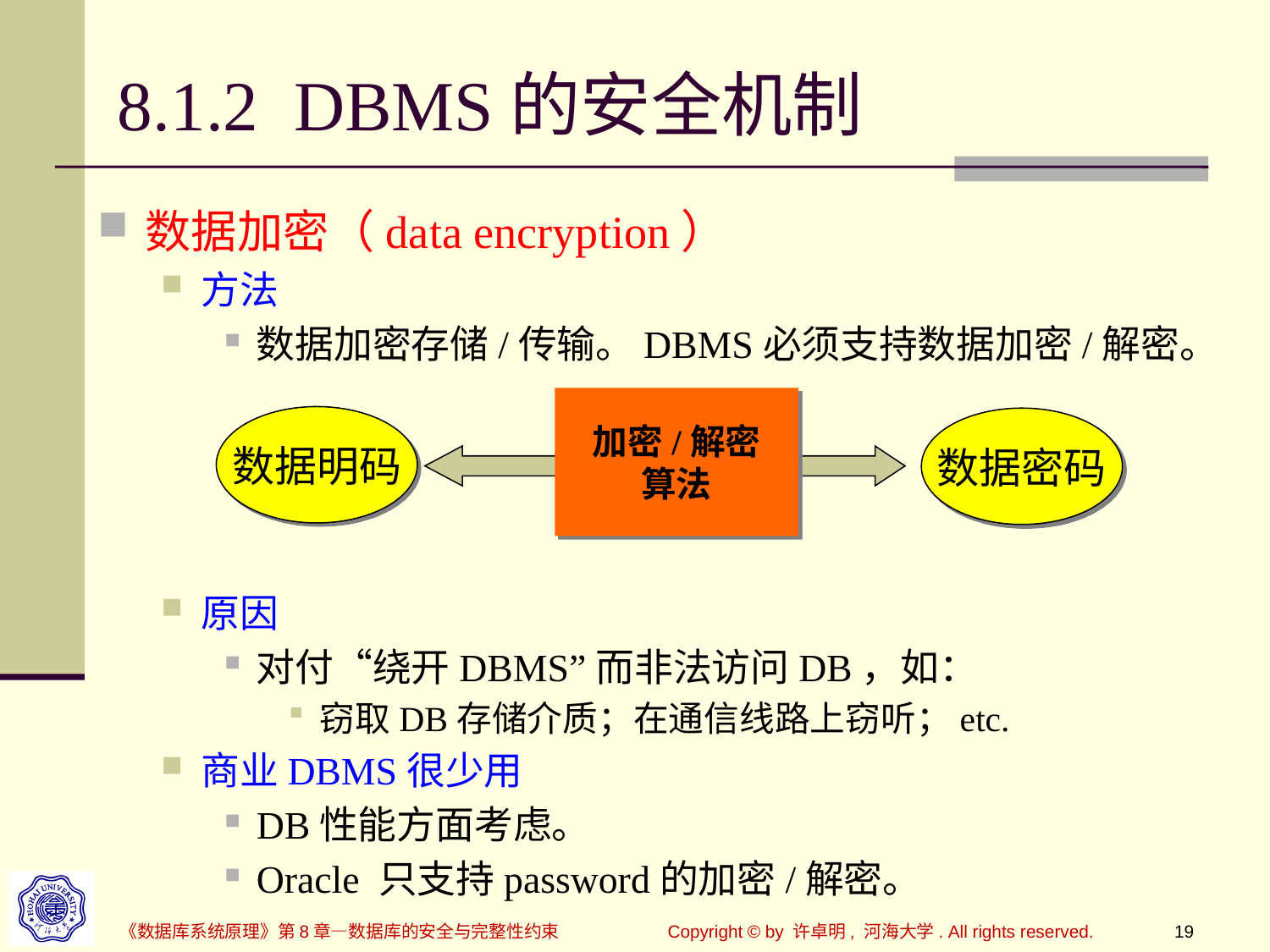

# 8.1.2  DBMS的安全机制
数据加密（data encryption）
方法
数据加密存储/传输。DBMS必须支持数据加密/解密。

原因
对付“绕开DBMS”而非法访问DB，如：
窃取DB存储介质；在通信线路上窃听；etc.
商业DBMS很少用
DB性能方面考虑。
Oracle 只支持password的加密/解密。
加密/解密
算法
数据明码
数据密码

《数据库系统原理》第8章—数据库的安全与完整性约束
Copyright © by 许卓明, 河海大学. All rights reserved.
19